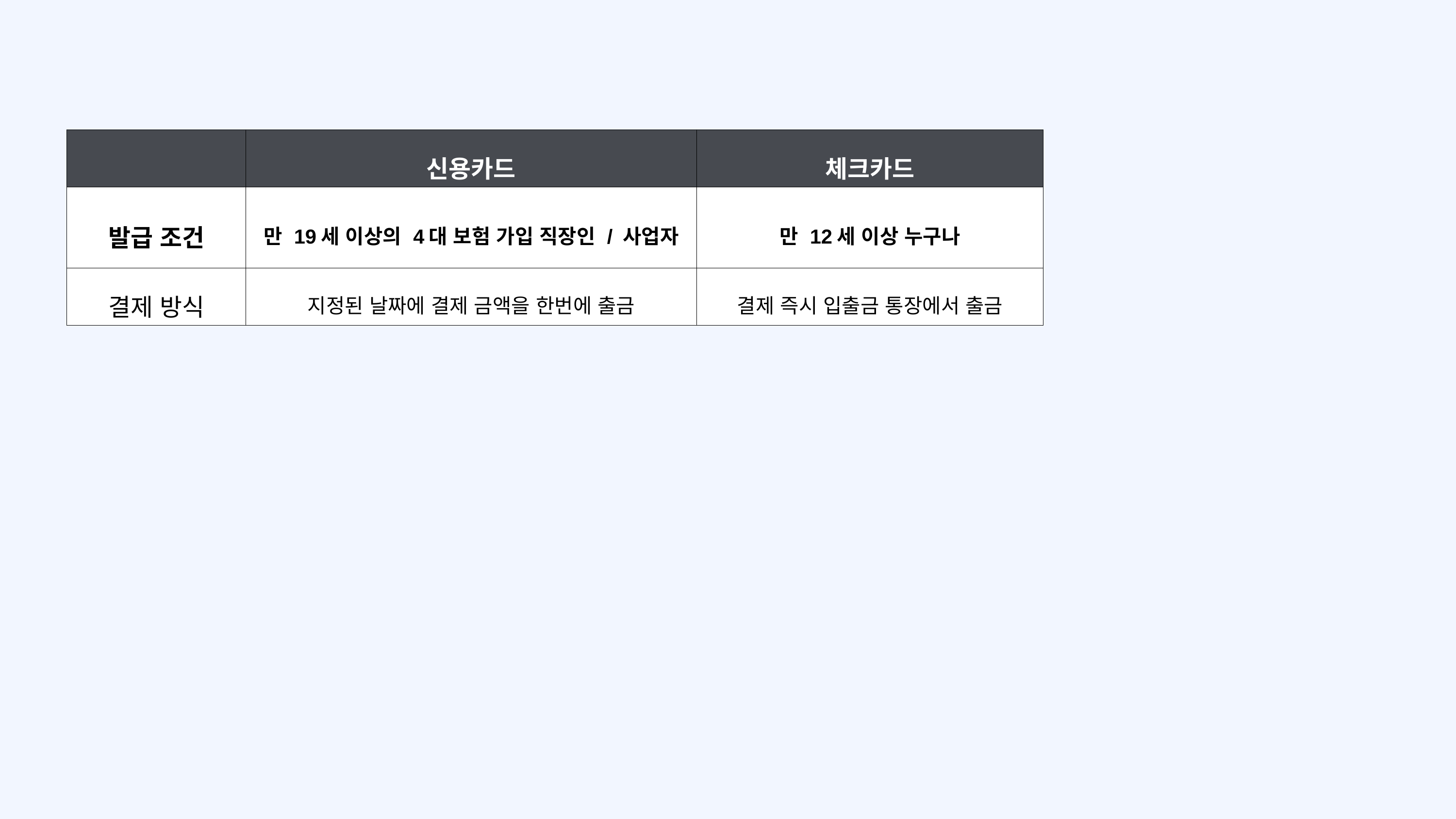

| ​ | 신용카드​ | 체크카드​ |
| --- | --- | --- |
| 발급 조건​ | 만 19세 이상의 4대 보험 가입 직장인 / 사업자​ | 만 12세 이상 누구나​ |
| 결제 방식​ | 지정된 날짜에 결제 금액을 한번에 출금​ | 결제 즉시 입출금 통장에서 출금​ |